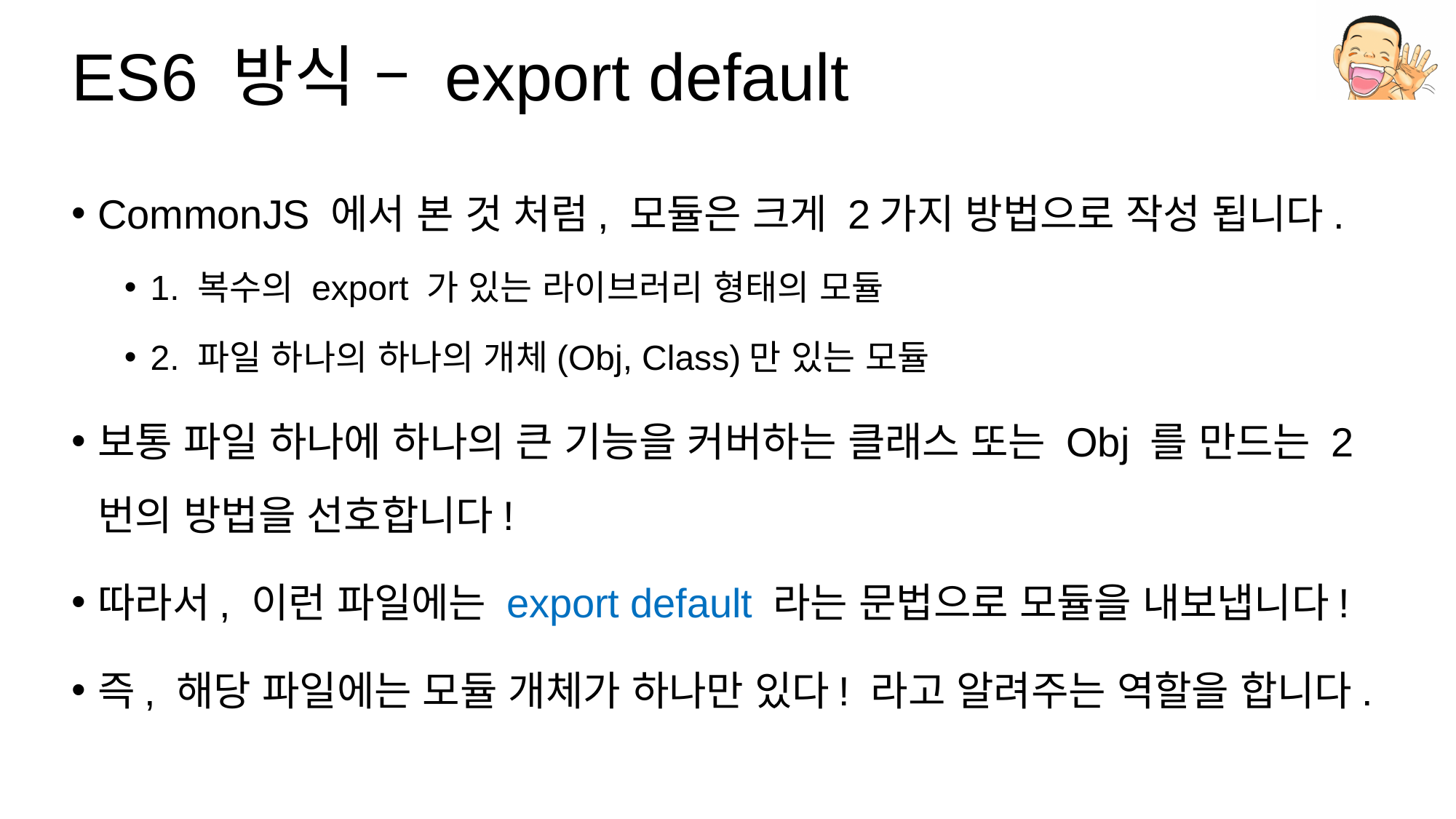

# ES6 방식 – export default
CommonJS 에서 본 것 처럼, 모듈은 크게 2가지 방법으로 작성 됩니다.
1. 복수의 export 가 있는 라이브러리 형태의 모듈
2. 파일 하나의 하나의 개체(Obj, Class)만 있는 모듈
보통 파일 하나에 하나의 큰 기능을 커버하는 클래스 또는 Obj 를 만드는 2번의 방법을 선호합니다!
따라서, 이런 파일에는 export default 라는 문법으로 모듈을 내보냅니다!
즉, 해당 파일에는 모듈 개체가 하나만 있다! 라고 알려주는 역할을 합니다.